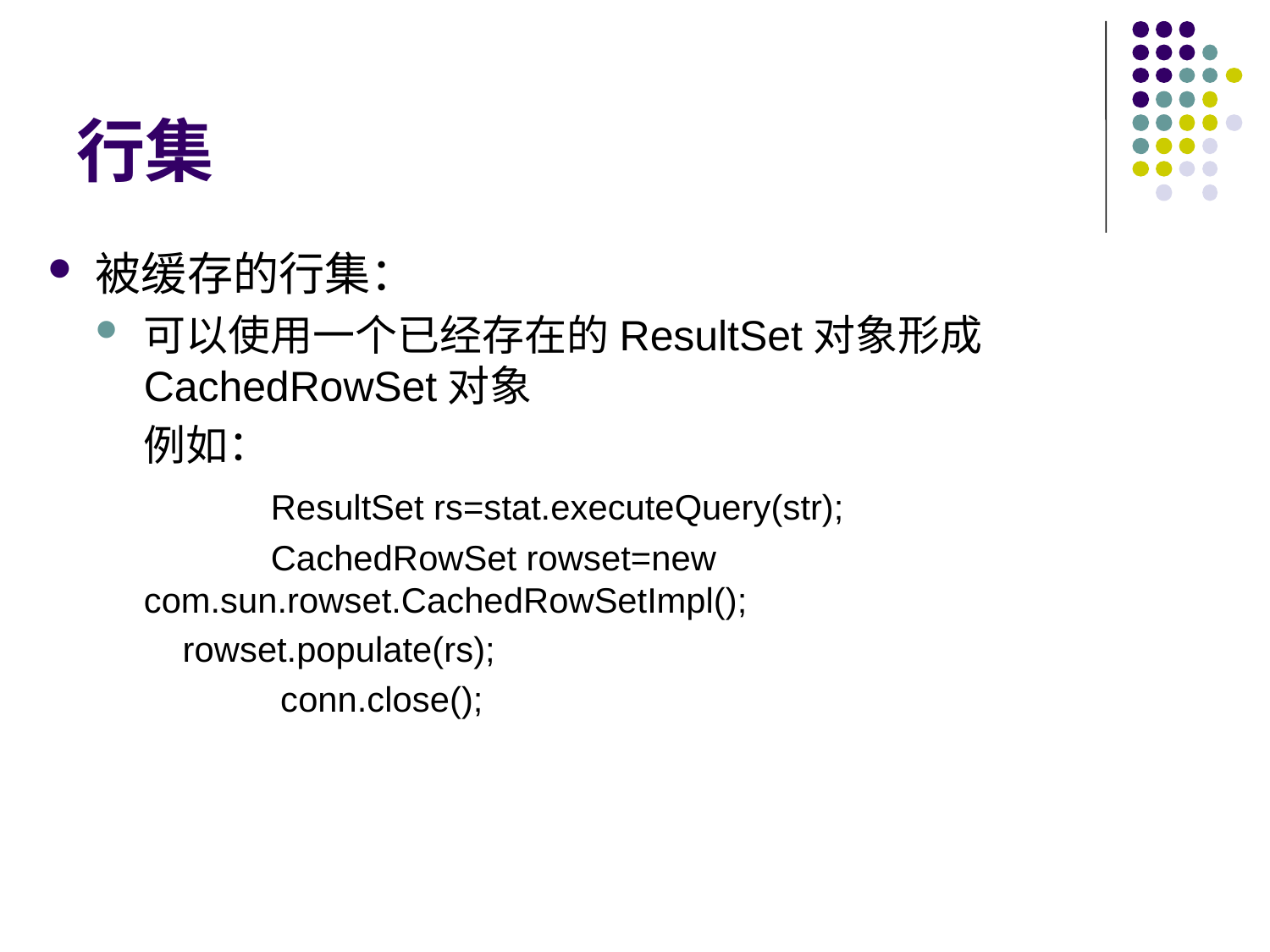

# 行集
被缓存的行集：
可以使用一个已经存在的ResultSet对象形成CachedRowSet对象
	例如：
		ResultSet rs=stat.executeQuery(str);
		CachedRowSet rowset=new com.sun.rowset.CachedRowSetImpl();
	    rowset.populate(rs);
		 conn.close();